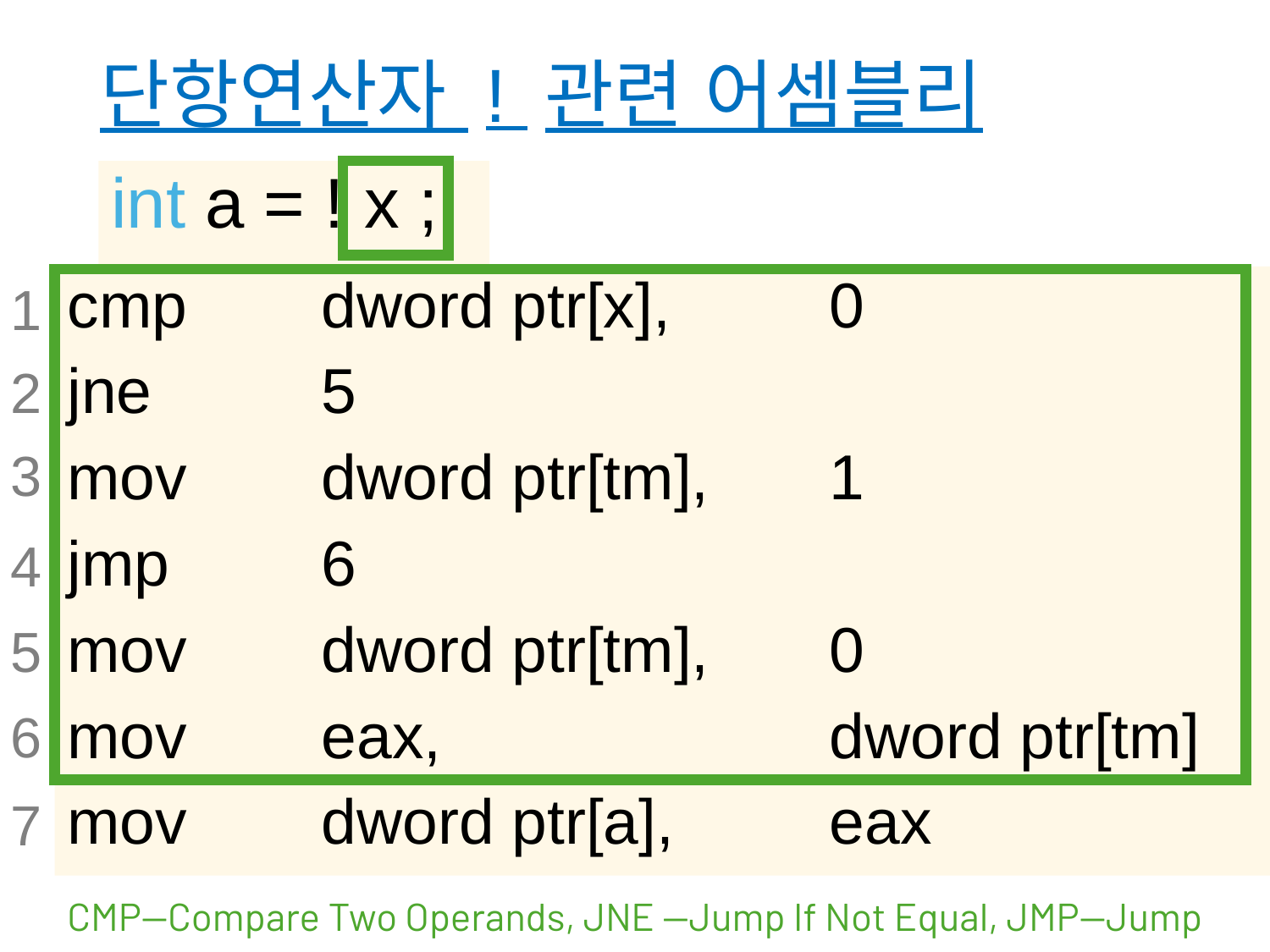

# 단항연산자 ! 관련 어셈블리
int a = ! x ;

cmp		dword ptr[x],		0
jne		5
mov		dword ptr[tm],	1
jmp		6
mov		dword ptr[tm],	0
mov		eax,				dword ptr[tm]
mov		dword ptr[a],		eax

1
2
3
4
5
6
7
CMP—Compare Two Operands, JNE —Jump If Not Equal, JMP—Jump